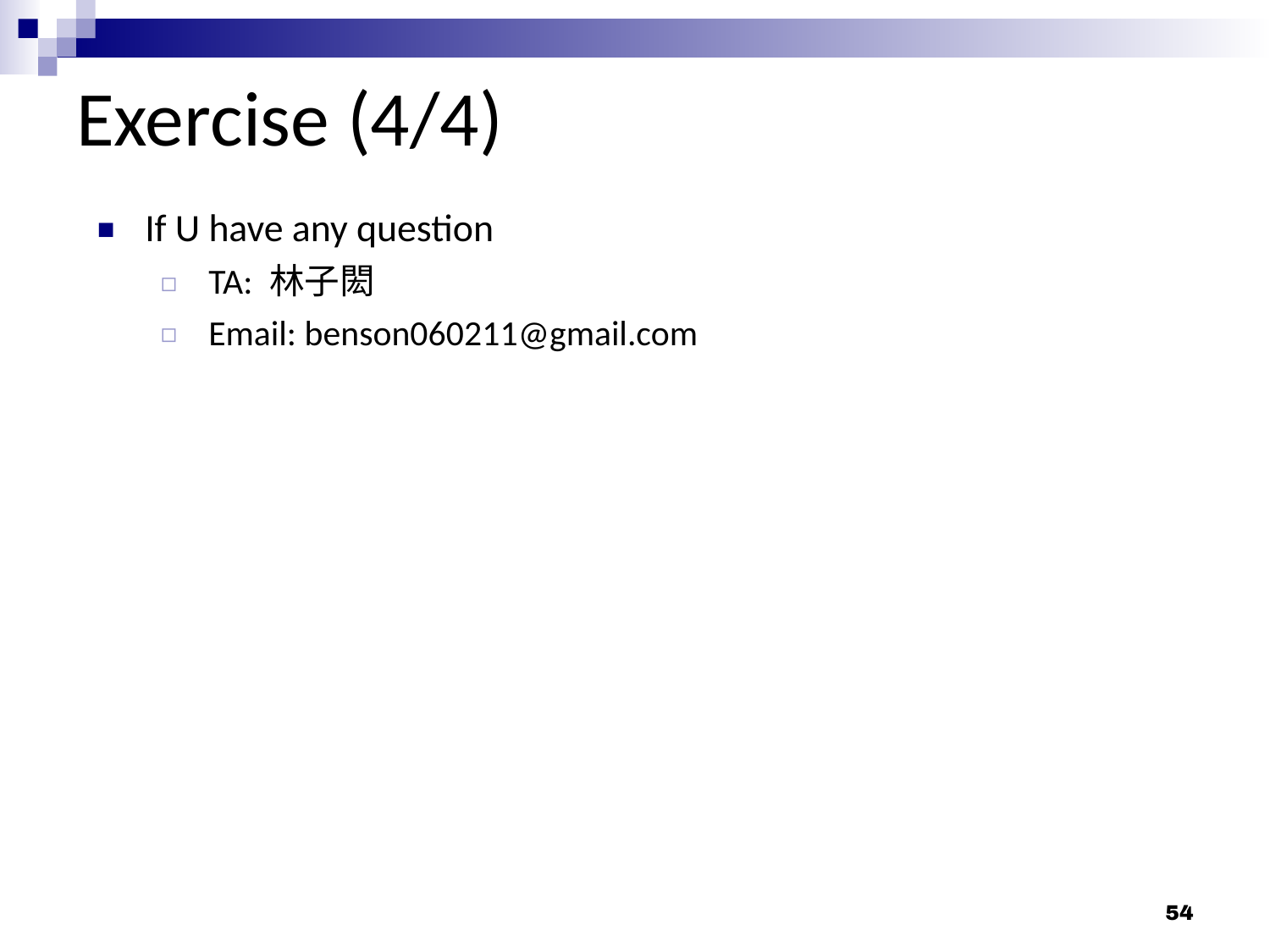

# Exercise (4/4)
If U have any question
TA: 林子閎
Email: benson060211@gmail.com

54